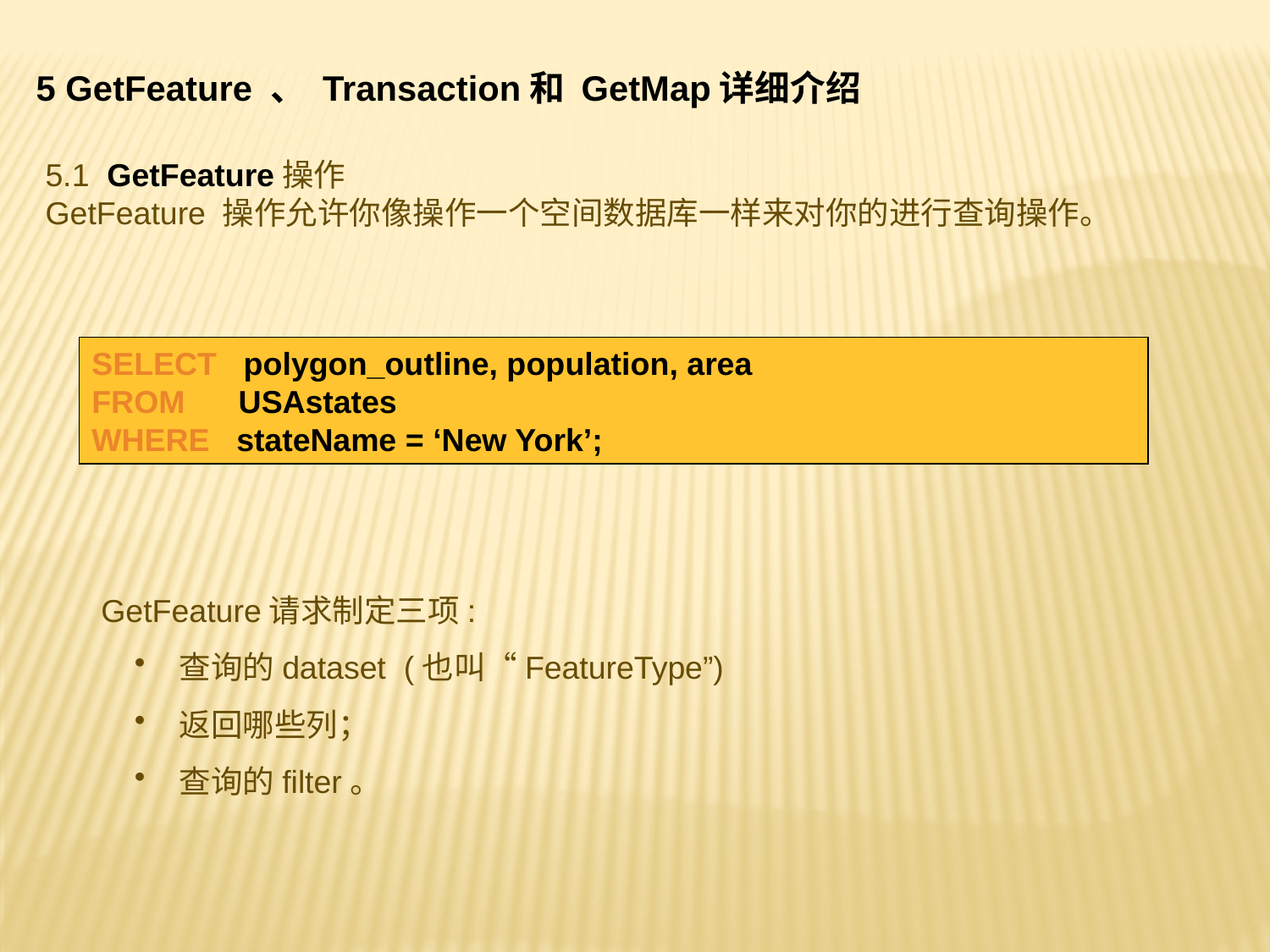

5 GetFeature 、 Transaction和 GetMap详细介绍
5.1  GetFeature操作
GetFeature 操作允许你像操作一个空间数据库一样来对你的进行查询操作。
SELECT   polygon_outline, population, area
FROM      USAstates
WHERE   stateName = ‘New York’;
GetFeature请求制定三项:
 查询的dataset  (也叫“FeatureType”)
 返回哪些列；
 查询的filter。